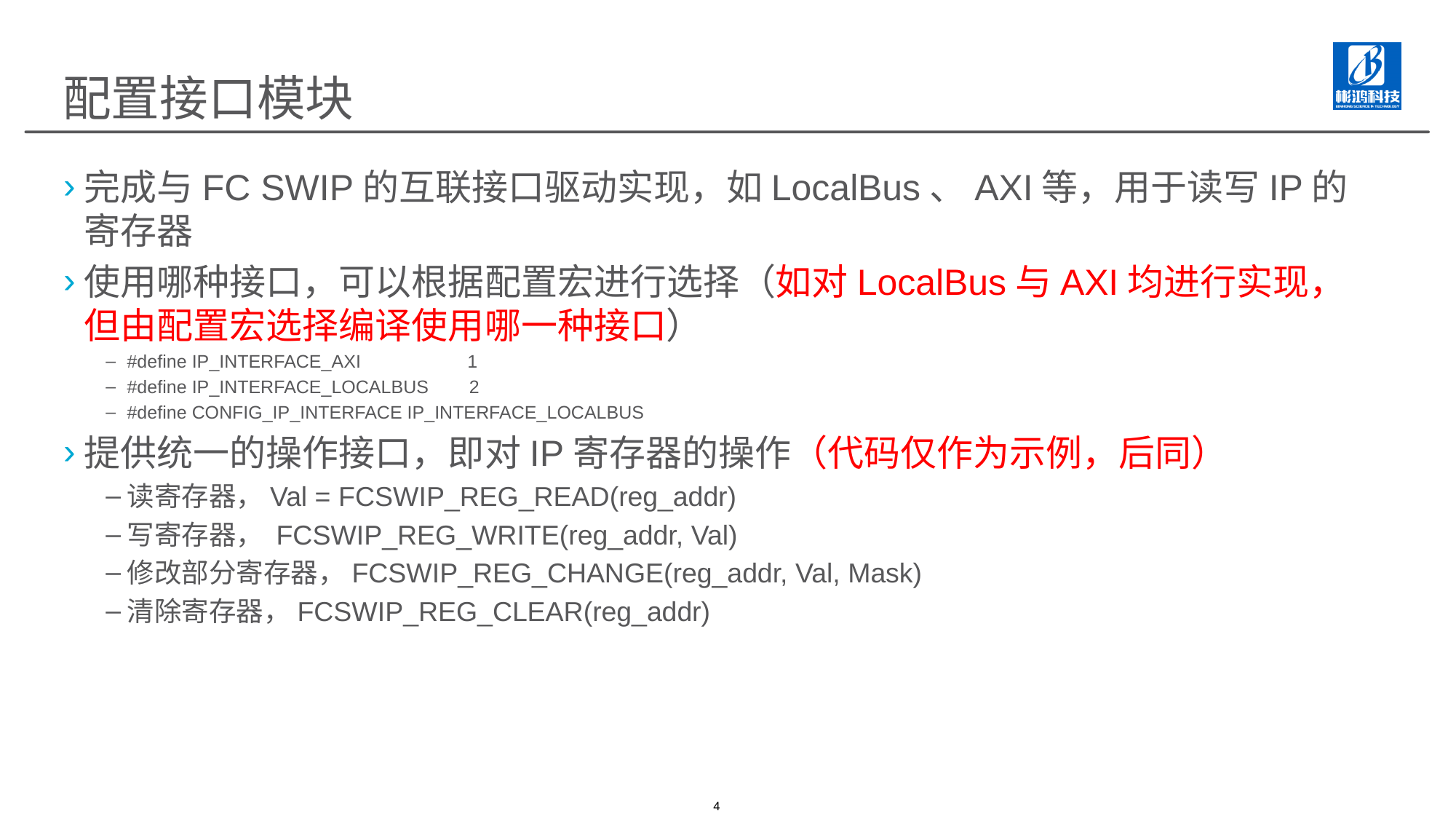

# 配置接口模块
完成与FC SWIP的互联接口驱动实现，如LocalBus、AXI等，用于读写IP的寄存器
使用哪种接口，可以根据配置宏进行选择（如对LocalBus与AXI均进行实现，但由配置宏选择编译使用哪一种接口）
#define IP_INTERFACE_AXI                     1
#define IP_INTERFACE_LOCALBUS        2
#define CONFIG_IP_INTERFACE IP_INTERFACE_LOCALBUS
提供统一的操作接口，即对IP寄存器的操作（代码仅作为示例，后同）
读寄存器，Val = FCSWIP_REG_READ(reg_addr)
写寄存器， FCSWIP_REG_WRITE(reg_addr, Val)
修改部分寄存器，FCSWIP_REG_CHANGE(reg_addr, Val, Mask)
清除寄存器，FCSWIP_REG_CLEAR(reg_addr)